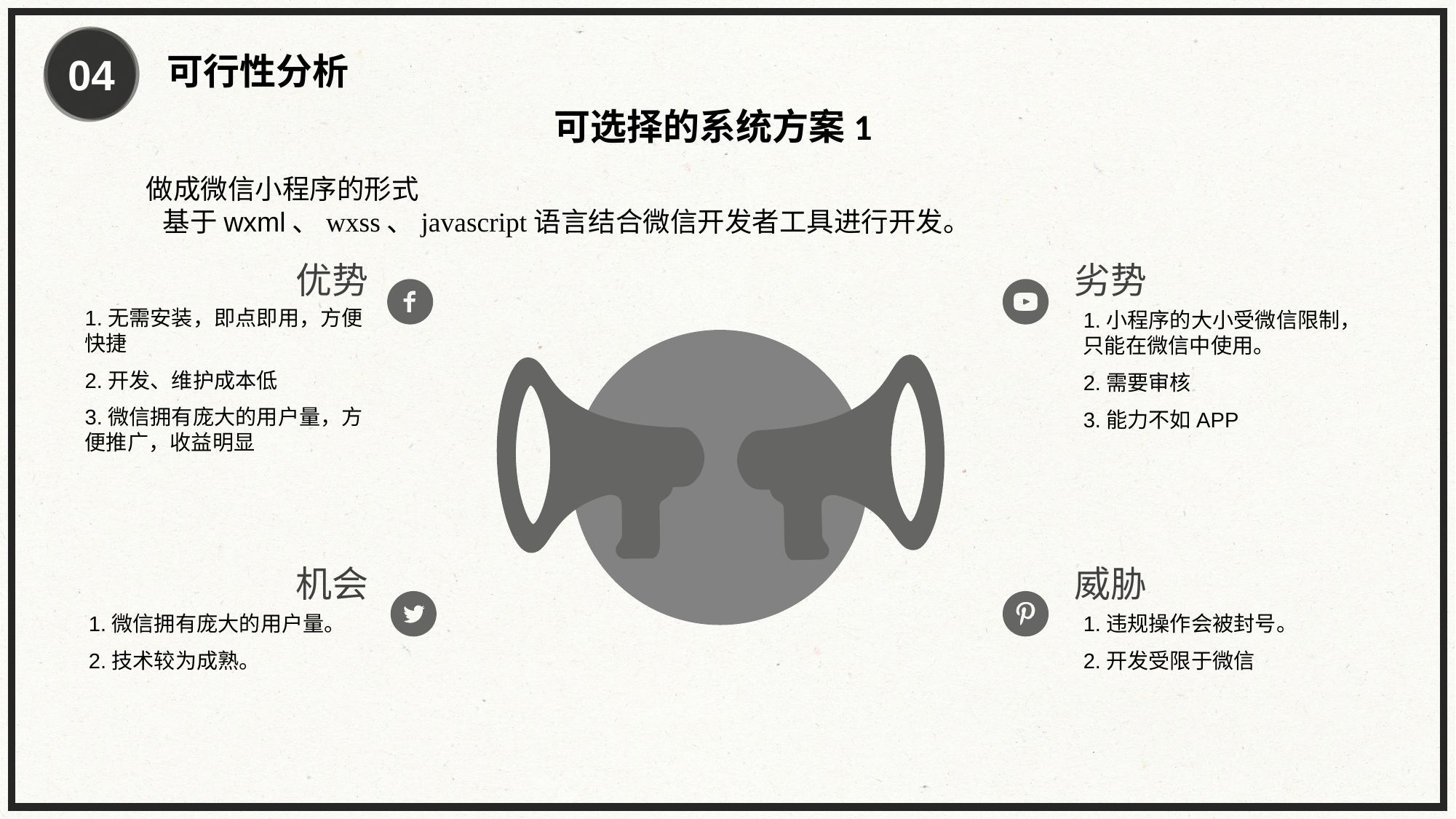

04
可行性分析
可选择的系统方案1
做成微信小程序的形式
基于wxml、wxss、javascript语言结合微信开发者工具进行开发。
优势
1.无需安装，即点即用，方便快捷
2.开发、维护成本低
3.微信拥有庞大的用户量，方便推广，收益明显
劣势
1.小程序的大小受微信限制，只能在微信中使用。
2.需要审核
3.能力不如APP

机会
1.微信拥有庞大的用户量。
2.技术较为成熟。
威胁
1.违规操作会被封号。
2.开发受限于微信